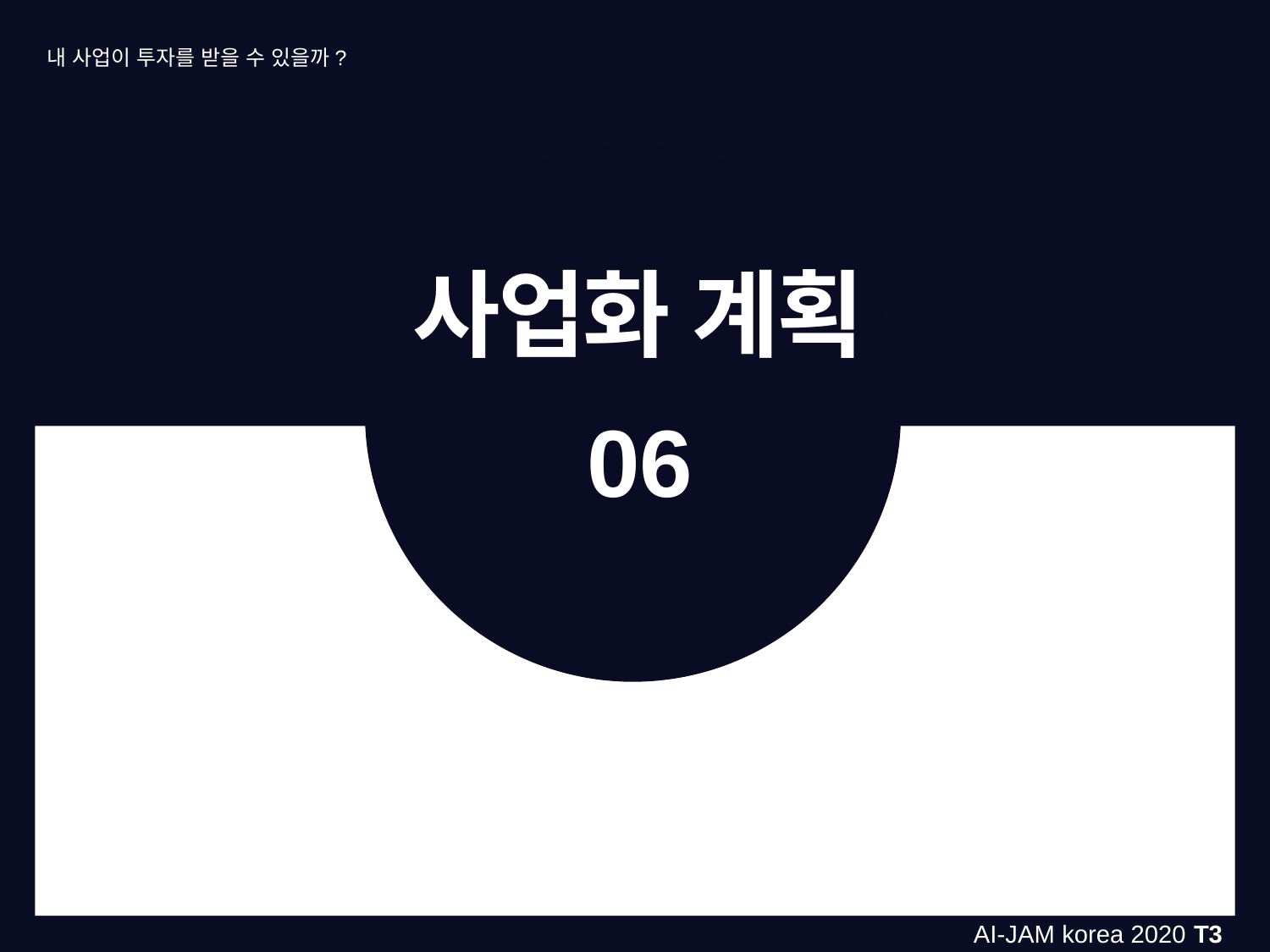

내 사업이 투자를 받을 수 있을까?

 사업화 계획
06

AI-JAM korea 2020 T3